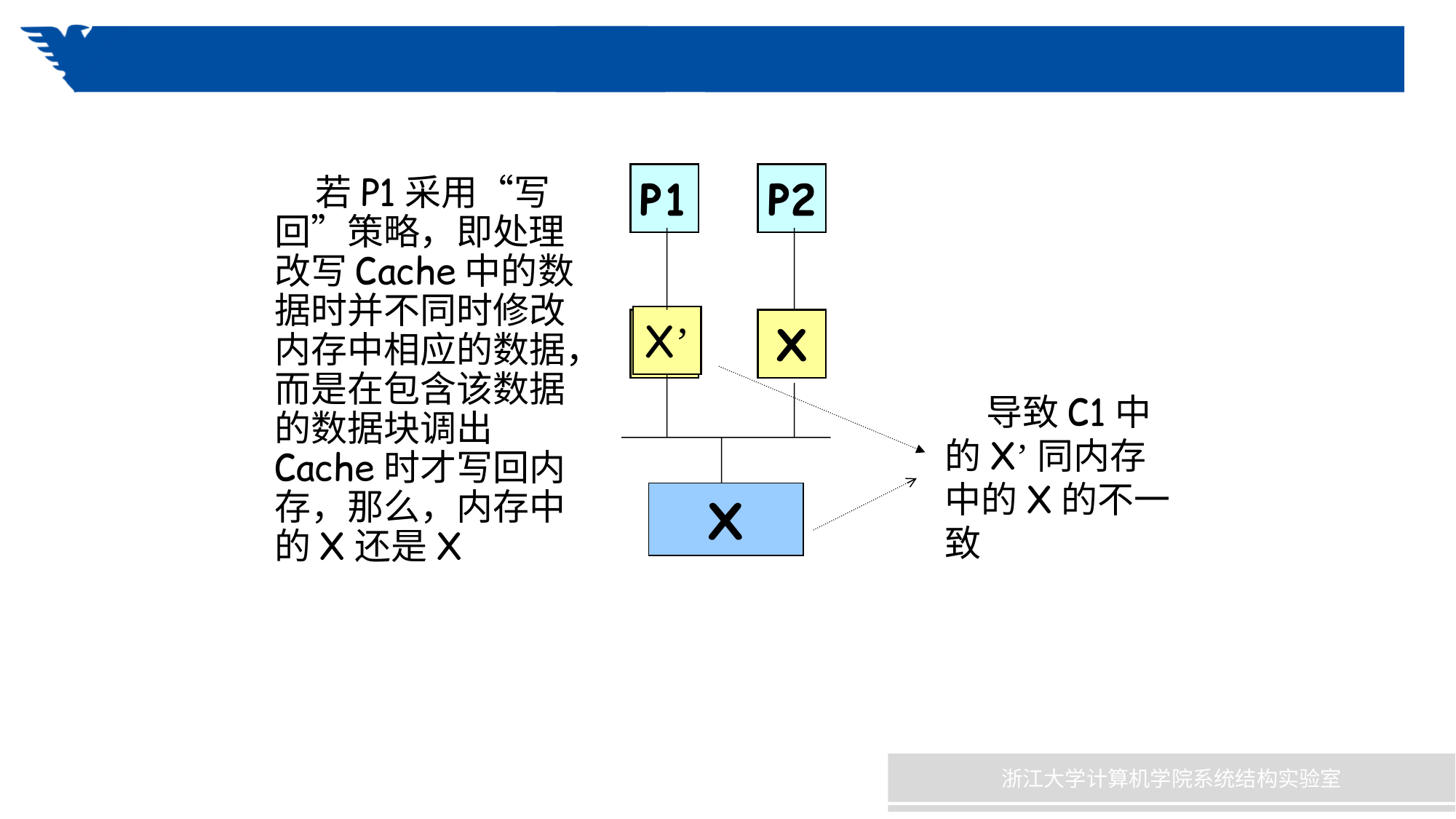

P1
P2
    若P1采用“写回”策略，即处理改写Cache中的数据时并不同时修改内存中相应的数据，而是在包含该数据的数据块调出Cache时才写回内存，那么，内存中的X还是X

X’
X
X

    导致C1中的X’同内存中的X的不一致

X